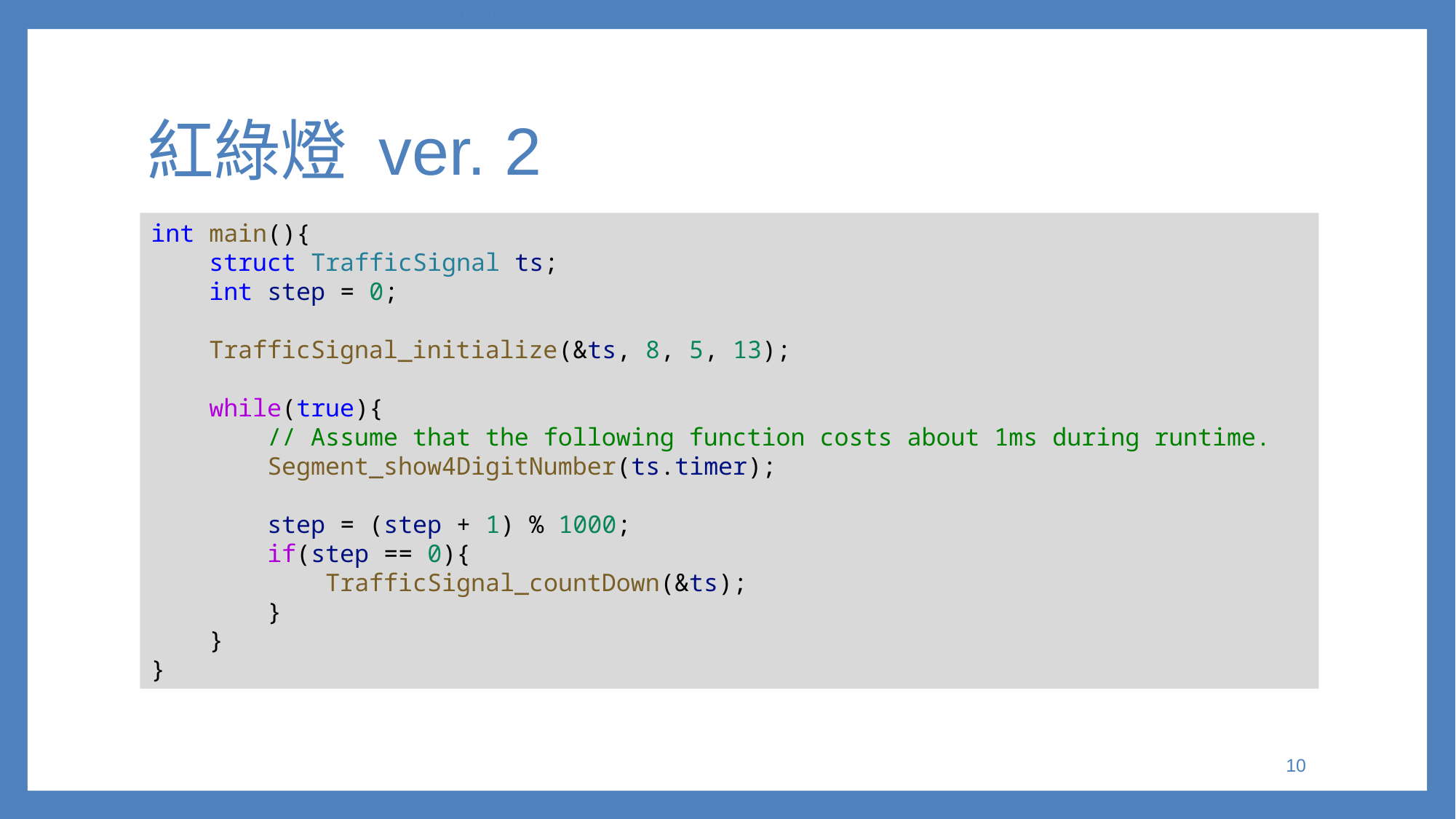

never
# 紅綠燈 ver. 2
int main(){
    struct TrafficSignal ts;
    int step = 0;
    TrafficSignal_initialize(&ts, 8, 5, 13);
    while(true){
        // Assume that the following function costs about 1ms during runtime.
        Segment_show4DigitNumber(ts.timer);
        step = (step + 1) % 1000;
        if(step == 0){
            TrafficSignal_countDown(&ts);
        }
    }
}
10